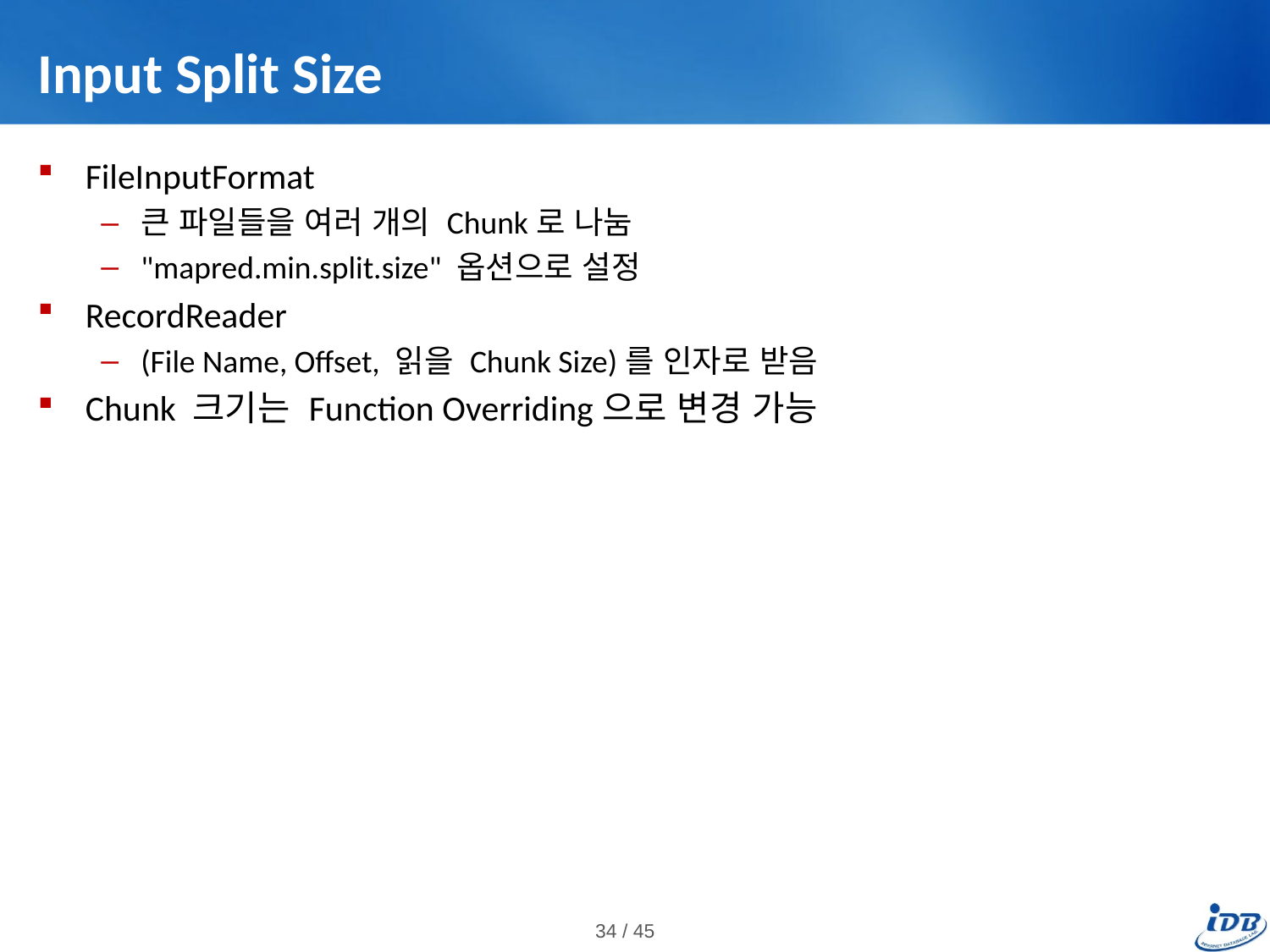

# Input Split Size
FileInputFormat
큰 파일들을 여러 개의 Chunk로 나눔
"mapred.min.split.size" 옵션으로 설정
RecordReader
(File Name, Offset, 읽을 Chunk Size)를 인자로 받음
Chunk 크기는 Function Overriding으로 변경 가능